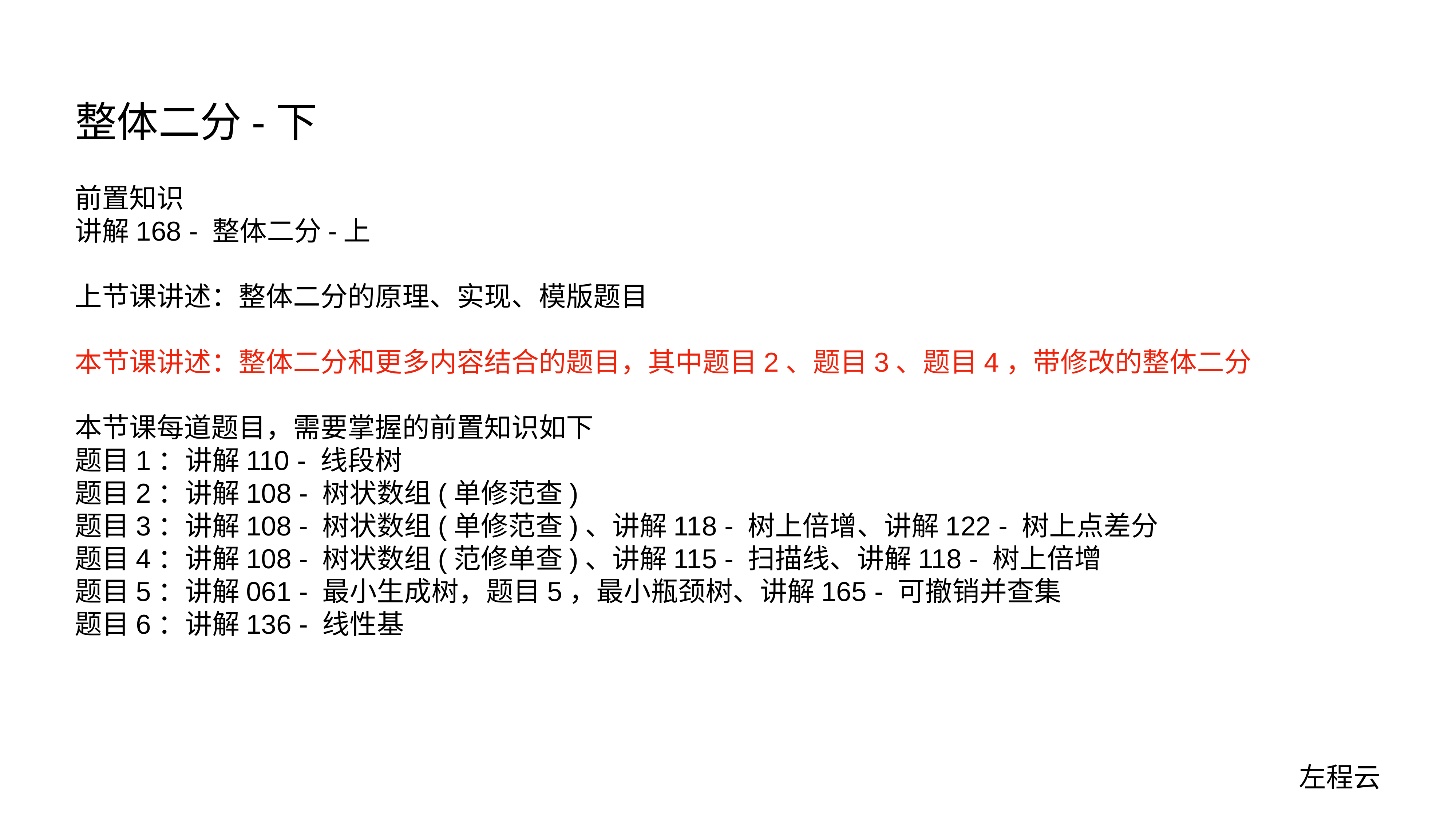

# 整体二分-下
前置知识
讲解168 - 整体二分-上

上节课讲述：整体二分的原理、实现、模版题目

本节课讲述：整体二分和更多内容结合的题目，其中题目2、题目3、题目4，带修改的整体二分

本节课每道题目，需要掌握的前置知识如下
题目1：讲解110 - 线段树
题目2：讲解108 - 树状数组(单修范查)
题目3：讲解108 - 树状数组(单修范查)、讲解118 - 树上倍增、讲解122 - 树上点差分
题目4：讲解108 - 树状数组(范修单查)、讲解115 - 扫描线、讲解118 - 树上倍增
题目5：讲解061 - 最小生成树，题目5，最小瓶颈树、讲解165 - 可撤销并查集
题目6：讲解136 - 线性基
左程云